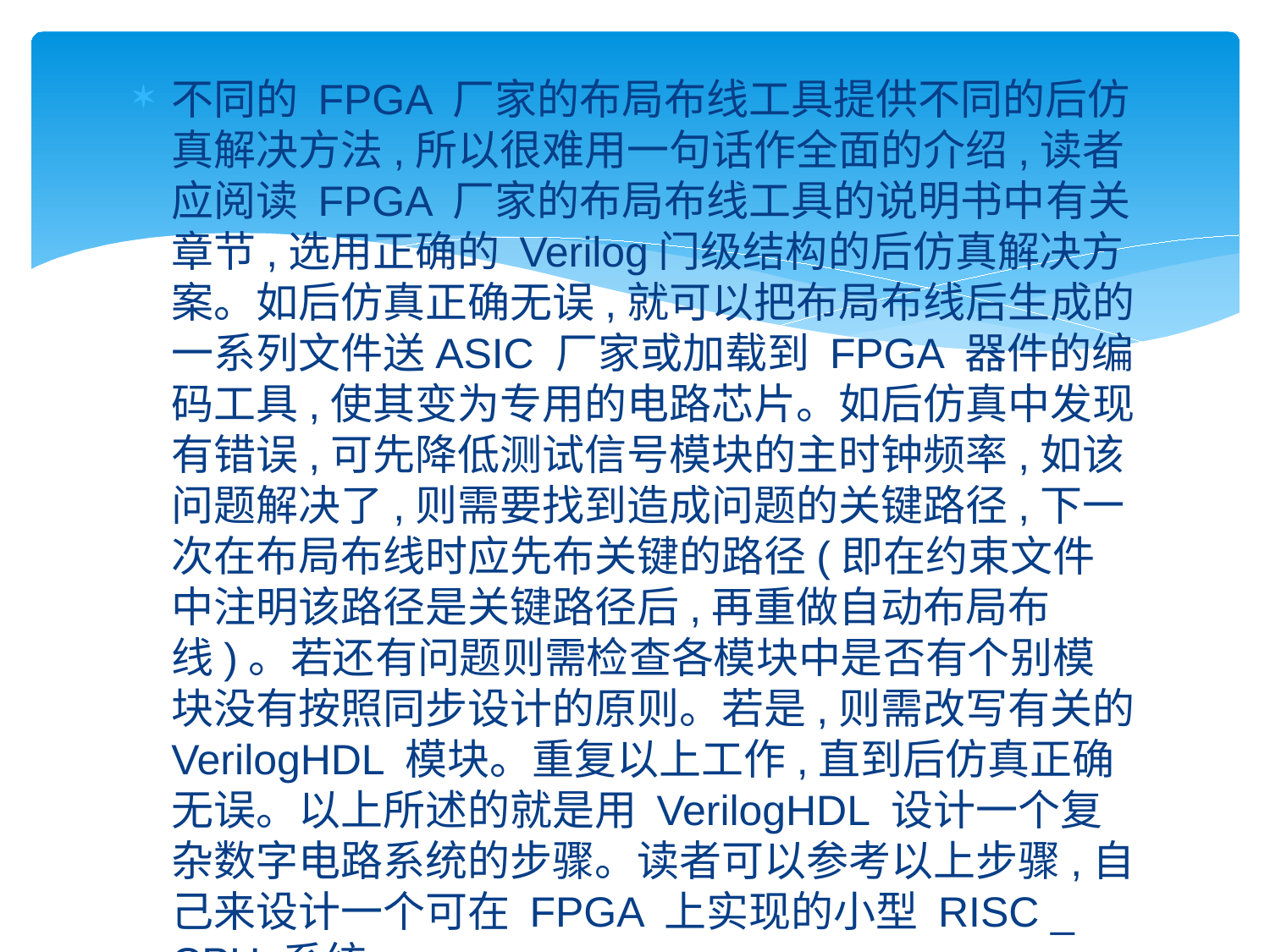

#
不同的 FPGA 厂家的布局布线工具提供不同的后仿真解决方法,所以很难用一句话作全面的介绍,读者应阅读 FPGA 厂家的布局布线工具的说明书中有关章节,选用正确的 Verilog门级结构的后仿真解决方案。如后仿真正确无误,就可以把布局布线后生成的一系列文件送ASIC 厂家或加载到 FPGA 器件的编码工具,使其变为专用的电路芯片。如后仿真中发现有错误,可先降低测试信号模块的主时钟频率,如该问题解决了,则需要找到造成问题的关键路径,下一次在布局布线时应先布关键的路径(即在约束文件中注明该路径是关键路径后,再重做自动布局布线)。若还有问题则需检查各模块中是否有个别模块没有按照同步设计的原则。若是,则需改写有关的 VerilogHDL 模块。重复以上工作,直到后仿真正确无误。以上所述的就是用 VerilogHDL 设计一个复杂数字电路系统的步骤。读者可以参考以上步骤,自己来设计一个可在 FPGA 上实现的小型 RISC _ CPU 系统。